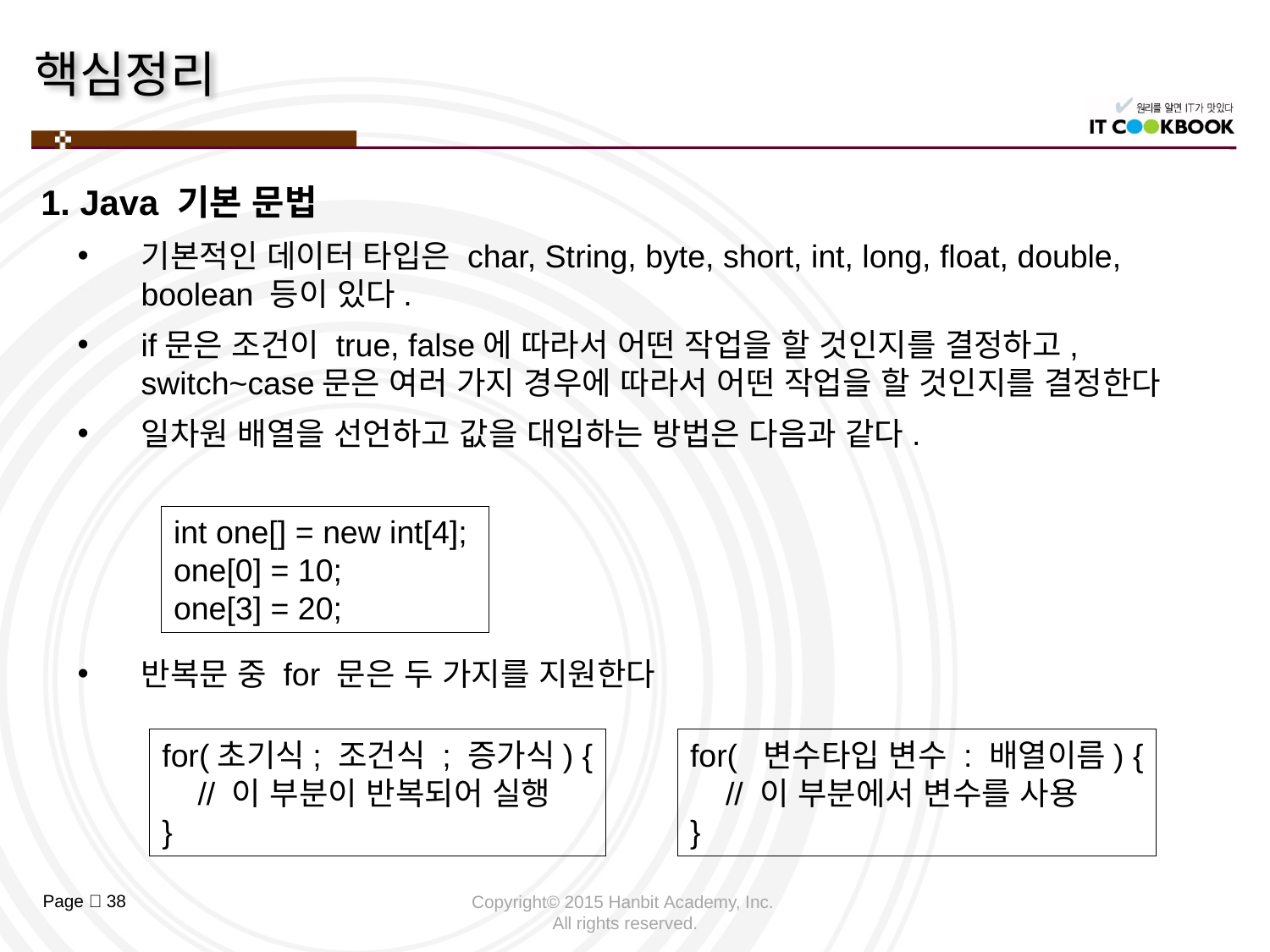

1. Java 기본 문법
기본적인 데이터 타입은 char, String, byte, short, int, long, float, double, boolean 등이 있다.
if문은 조건이 true, false에 따라서 어떤 작업을 할 것인지를 결정하고, switch~case문은 여러 가지 경우에 따라서 어떤 작업을 할 것인지를 결정한다
일차원 배열을 선언하고 값을 대입하는 방법은 다음과 같다.

반복문 중 for 문은 두 가지를 지원한다

int one[] = new int[4];
one[0] = 10;
one[3] = 20;
for(초기식; 조건식 ; 증가식) {
    // 이 부분이 반복되어 실행
}
for(  변수타입 변수 : 배열이름) {
    // 이 부분에서 변수를 사용
}